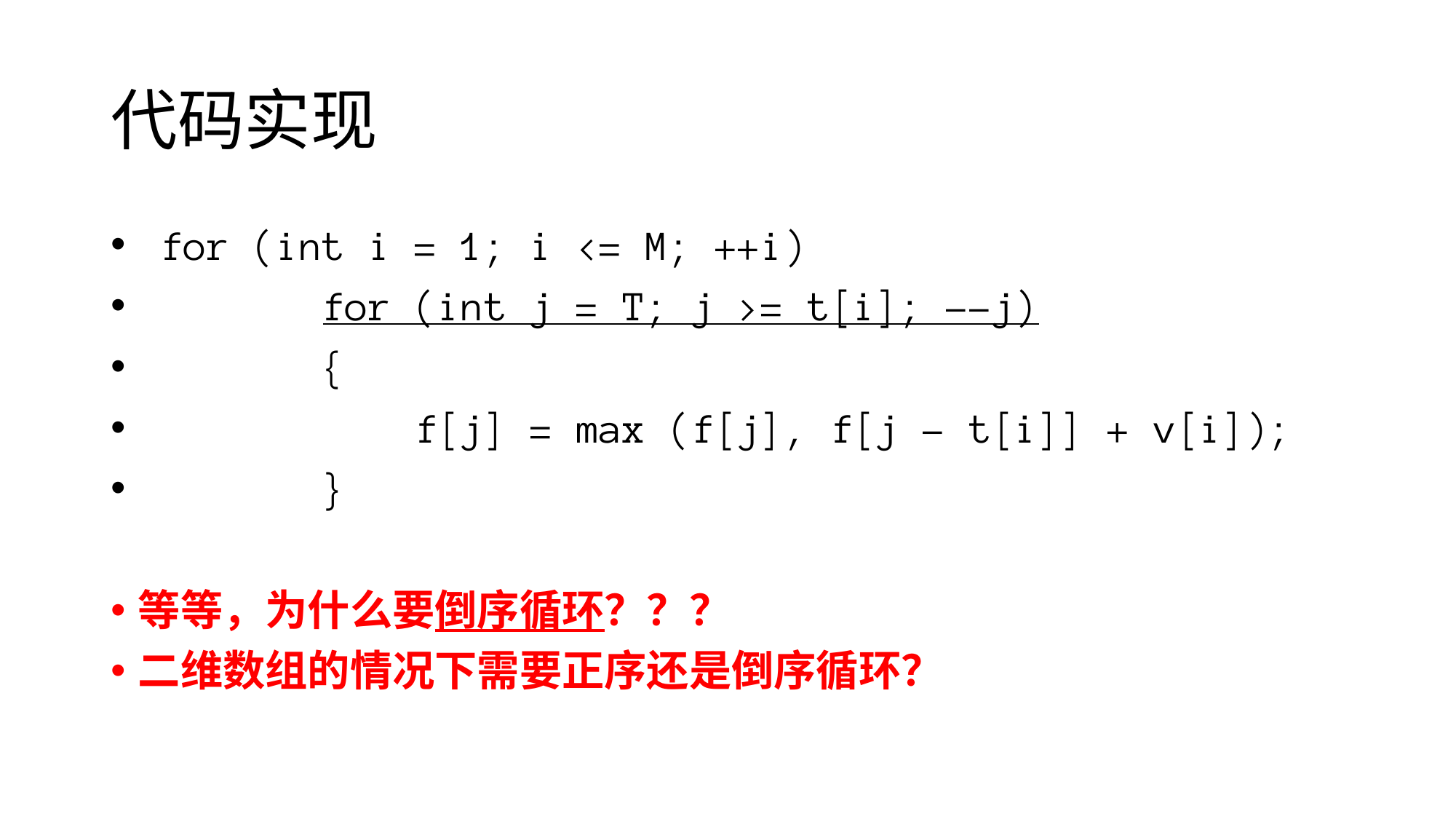

# 代码实现
 for (int i = 1; i <= M; ++i)
        for (int j = T; j >= t[i]; --j)
        {
            f[j] = max (f[j], f[j - t[i]] + v[i]);
        }

等等，为什么要倒序循环？？？
二维数组的情况下需要正序还是倒序循环？